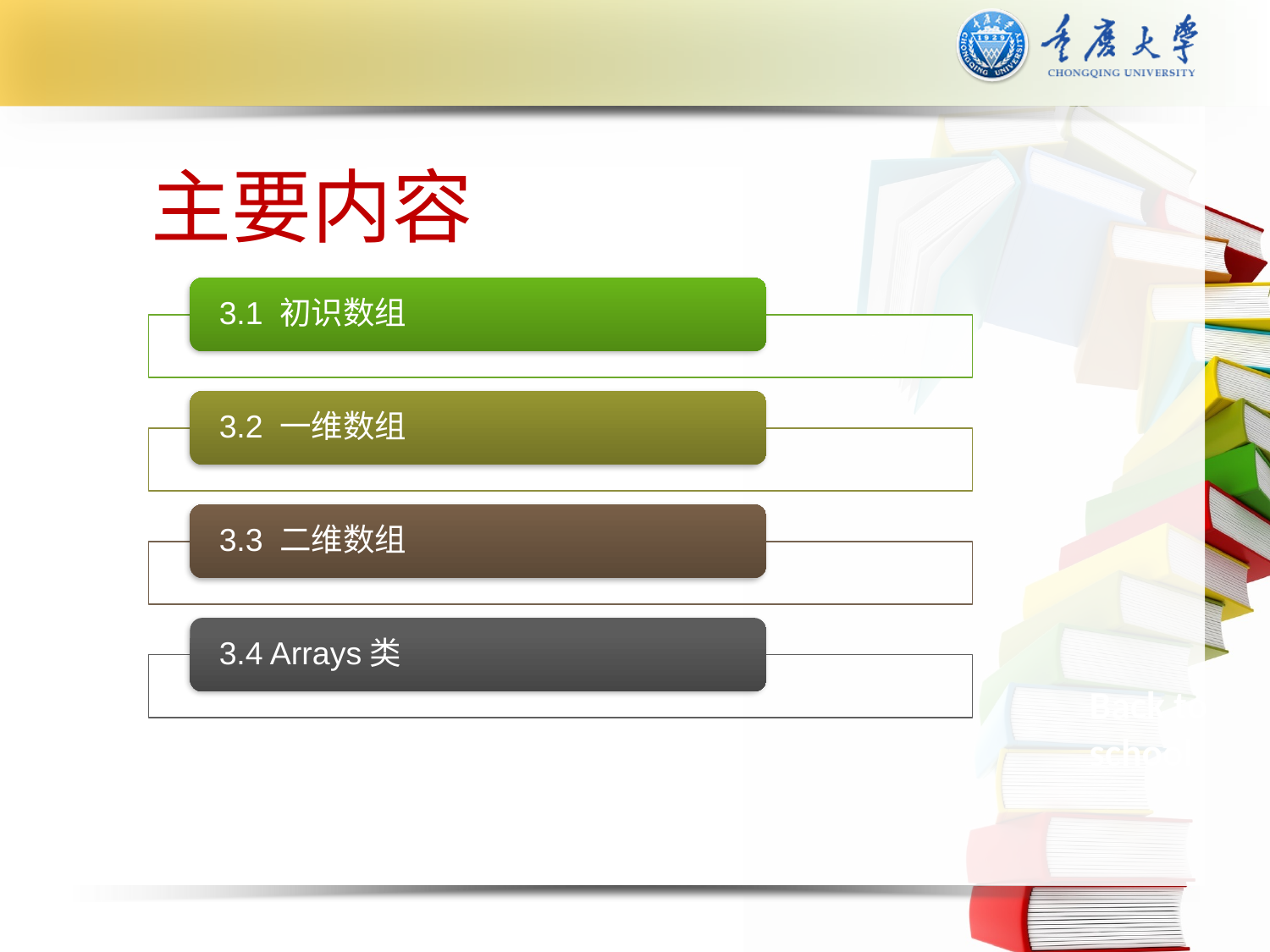

主要内容
3.1 初识数组
3.2 一维数组
3.3 二维数组
3.4 Arrays类
Back to
school